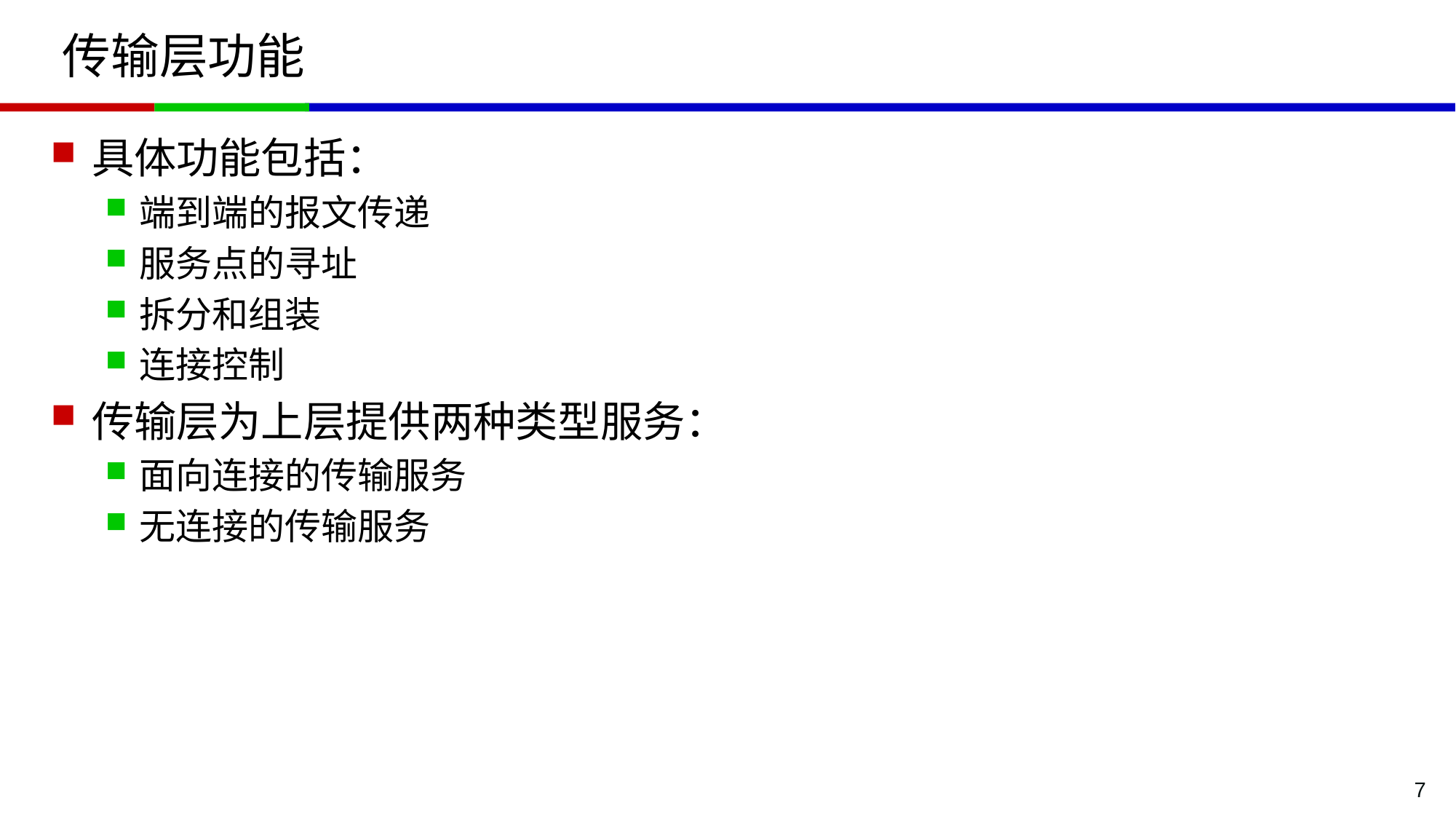

# 传输层功能
具体功能包括：
端到端的报文传递
服务点的寻址
拆分和组装
连接控制
传输层为上层提供两种类型服务：
面向连接的传输服务
无连接的传输服务
7